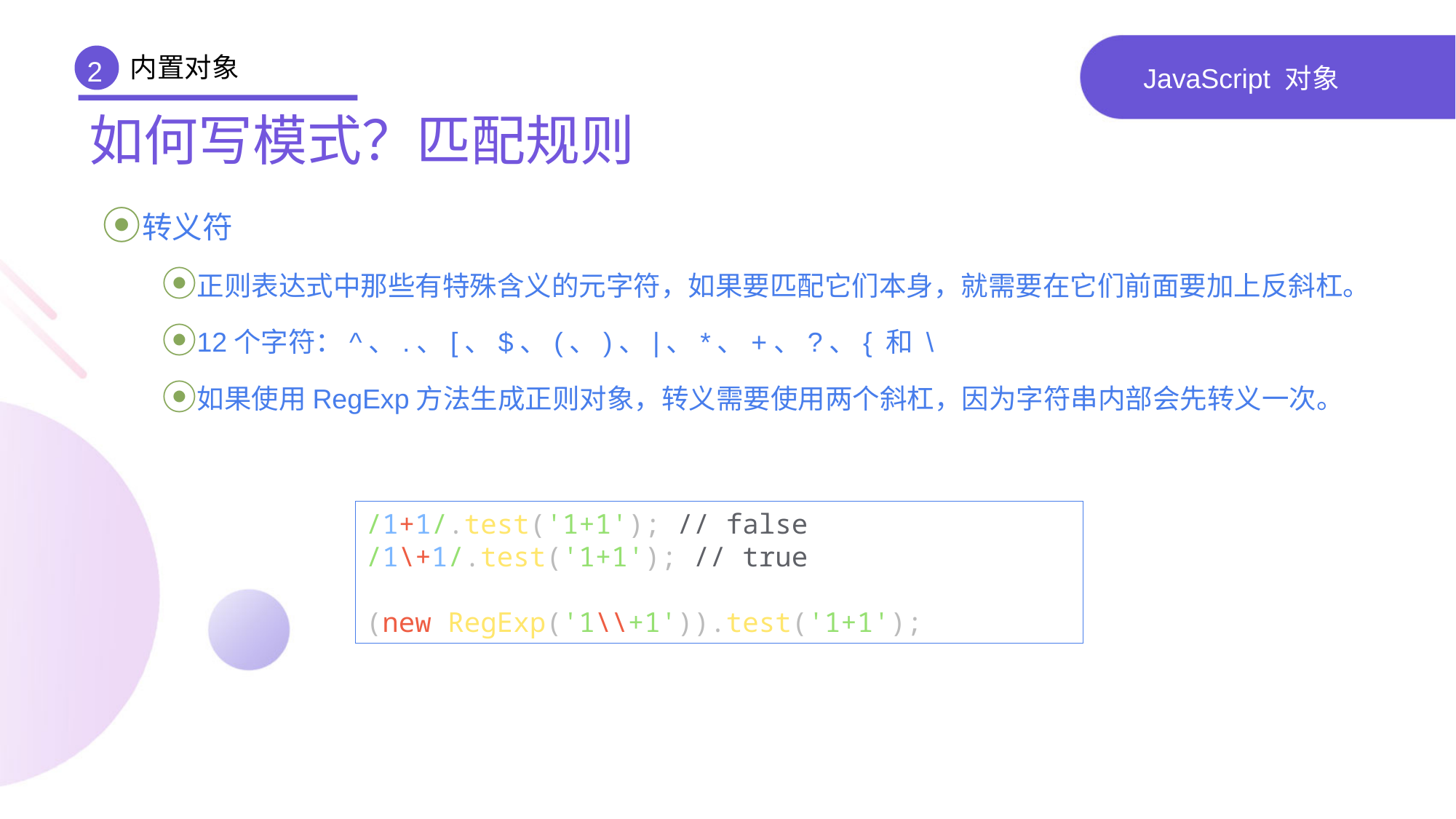

内置对象
2
# JavaScript 对象
如何写模式？匹配规则
转义符
正则表达式中那些有特殊含义的元字符，如果要匹配它们本身，就需要在它们前面要加上反斜杠。
12个字符：^、.、[、$、(、)、|、*、+、?、{ 和 \
如果使用RegExp方法生成正则对象，转义需要使用两个斜杠，因为字符串内部会先转义一次。

/1+1/.test('1+1'); // false
/1\+1/.test('1+1'); // true
(new RegExp('1\\+1')).test('1+1');